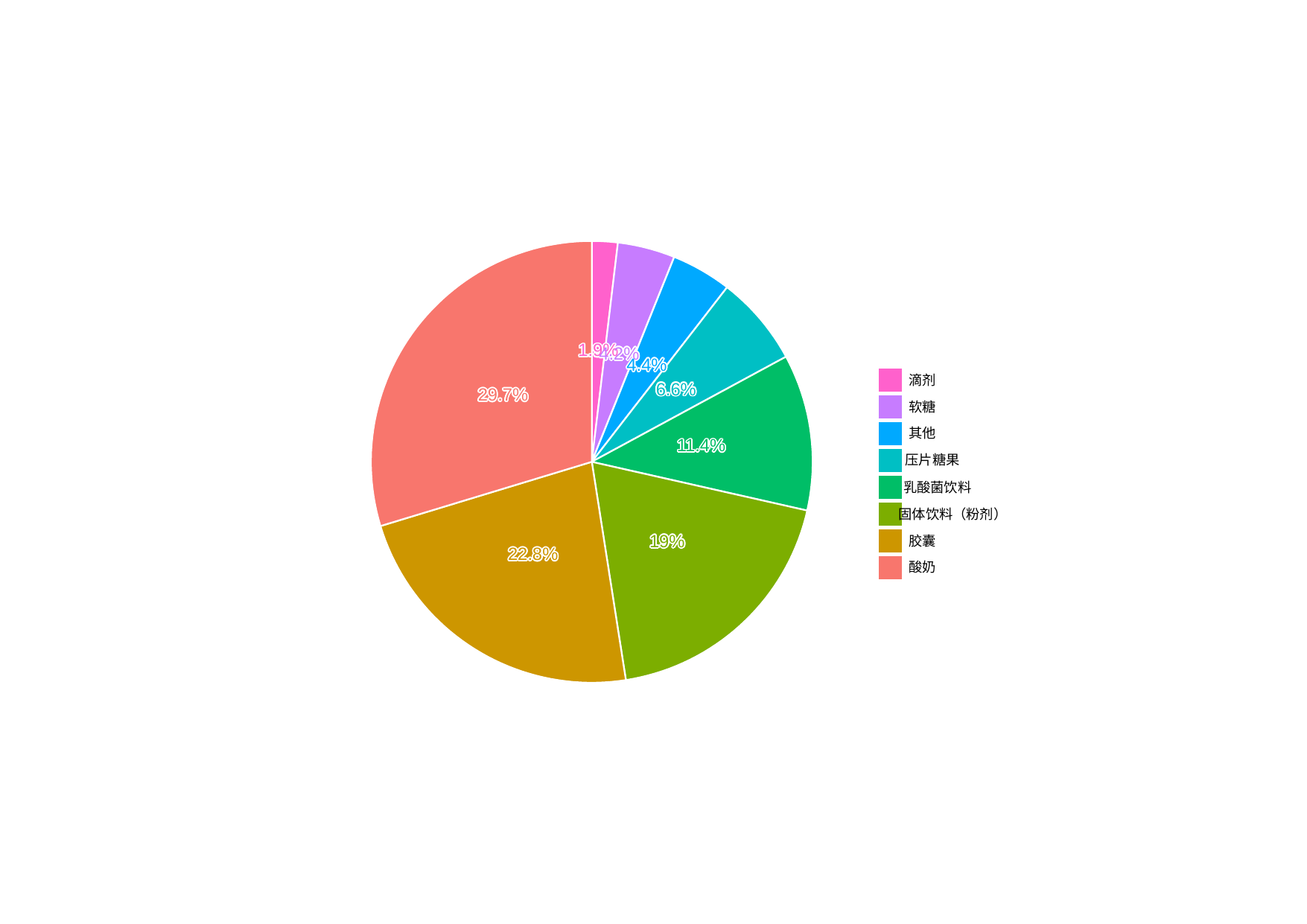

1.9%
1.9%
1.9%
1.9%
1.9%
1.9%
1.9%
1.9%
1.9%
1.9%
1.9%
1.9%
1.9%
1.9%
1.9%
1.9%
1.9%
4.2%
4.2%
4.2%
4.2%
4.2%
4.2%
4.2%
4.2%
4.2%
4.2%
4.2%
4.2%
4.2%
4.2%
4.2%
4.2%
4.2%

4.4%
4.4%
4.4%
4.4%
4.4%
4.4%
4.4%
4.4%
4.4%
4.4%
4.4%
4.4%
4.4%
4.4%
4.4%
4.4%
4.4%

滴剂
6.6%
6.6%
6.6%
6.6%
6.6%
6.6%
6.6%
6.6%
6.6%
6.6%
6.6%
6.6%
6.6%
6.6%
6.6%
6.6%
6.6%
29.7%
29.7%
29.7%
29.7%
29.7%
29.7%
29.7%
29.7%
29.7%
29.7%
29.7%
29.7%
29.7%
29.7%
29.7%
29.7%
29.7%

软糖

其他
11.4%
11.4%
11.4%
11.4%
11.4%
11.4%
11.4%
11.4%
11.4%
11.4%
11.4%
11.4%
11.4%
11.4%
11.4%
11.4%
11.4%

压片糖果

乳酸菌饮料

固体饮料（粉剂）

19%
19%
19%
19%
19%
19%
19%
19%
19%
19%
19%
19%
19%
19%
19%
19%
19%
胶囊
22.8%
22.8%
22.8%
22.8%
22.8%
22.8%
22.8%
22.8%
22.8%
22.8%
22.8%
22.8%
22.8%
22.8%
22.8%
22.8%
22.8%

酸奶